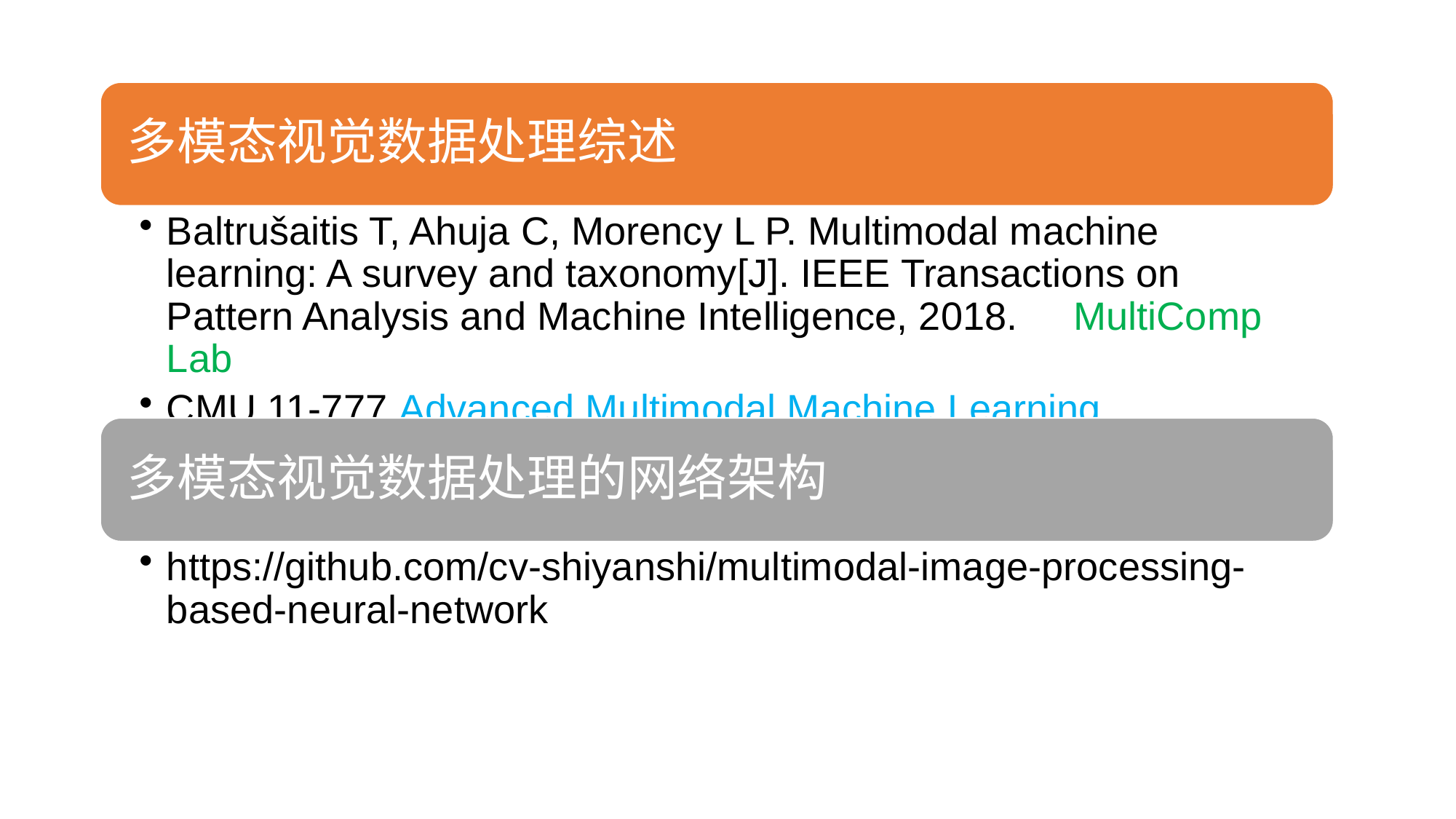

多模态视觉数据处理综述
Baltrušaitis T, Ahuja C, Morency L P. Multimodal machine learning: A survey and taxonomy[J]. IEEE Transactions on Pattern Analysis and Machine Intelligence, 2018.     MultiComp Lab
CMU 11-777 Advanced Multimodal Machine Learning
多模态视觉数据处理的网络架构
https://github.com/cv-shiyanshi/multimodal-image-processing-based-neural-network